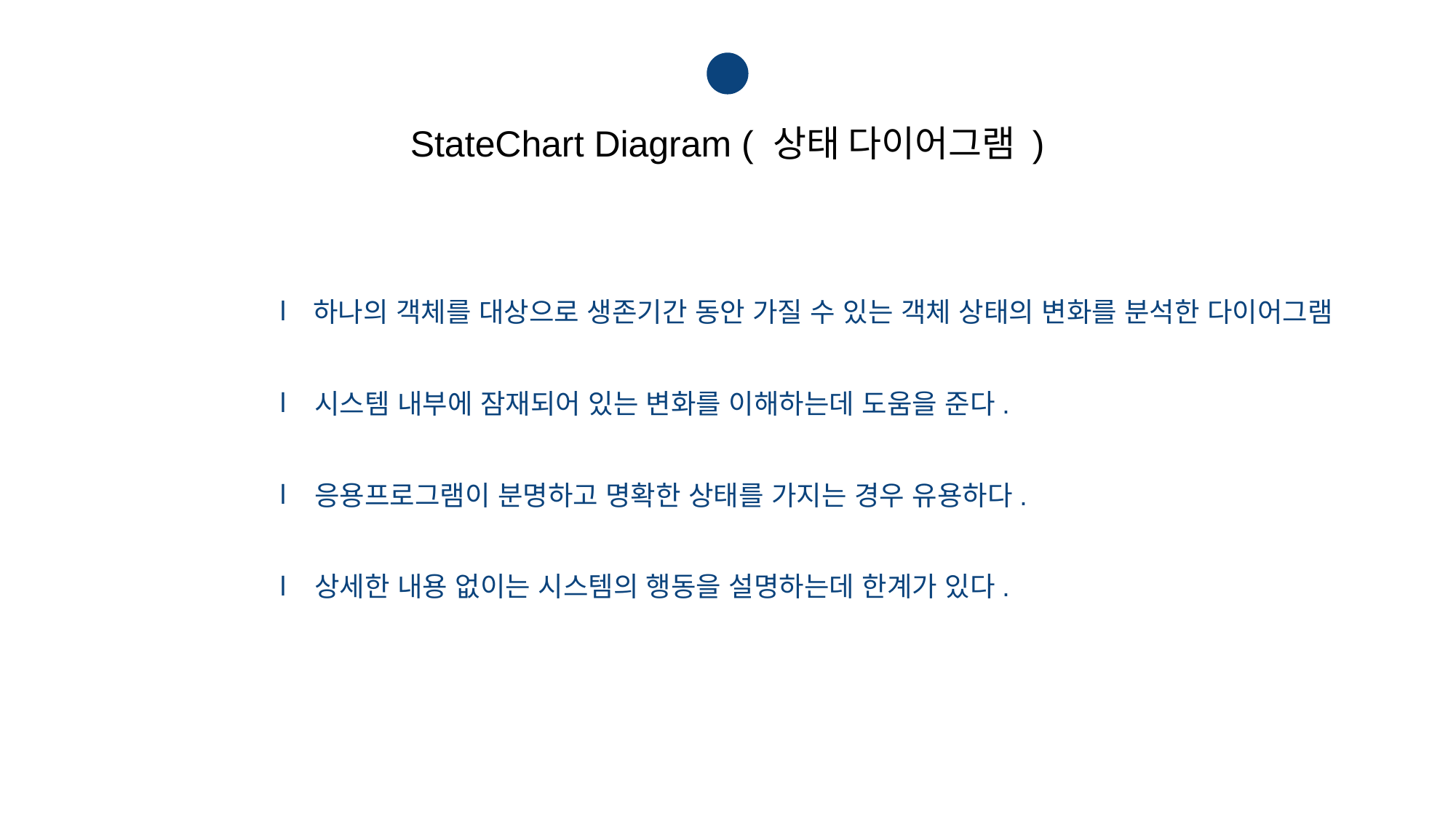

3
StateChart Diagram ( 상태 다이어그램 )

 하나의 객체를 대상으로 생존기간 동안 가질 수 있는 객체 상태의 변화를 분석한 다이어그램

 시스템 내부에 잠재되어 있는 변화를 이해하는데 도움을 준다.

 응용프로그램이 분명하고 명확한 상태를 가지는 경우 유용하다.

 상세한 내용 없이는 시스템의 행동을 설명하는데 한계가 있다.